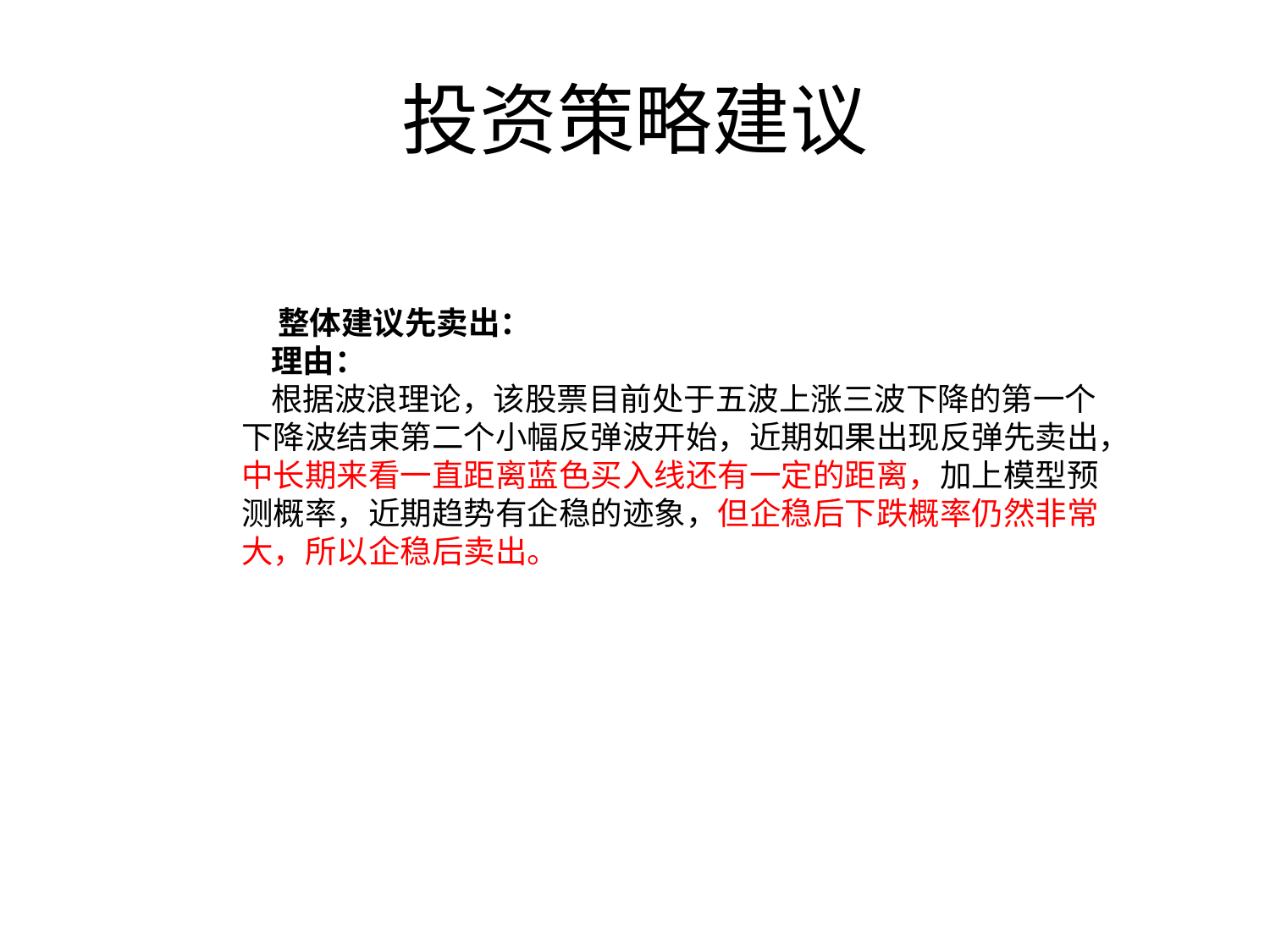

# 投资策略建议
    整体建议先卖出：
   理由：
   根据波浪理论，该股票目前处于五波上涨三波下降的第一个下降波结束第二个小幅反弹波开始，近期如果出现反弹先卖出，中长期来看一直距离蓝色买入线还有一定的距离，加上模型预测概率，近期趋势有企稳的迹象，但企稳后下跌概率仍然非常大，所以企稳后卖出。